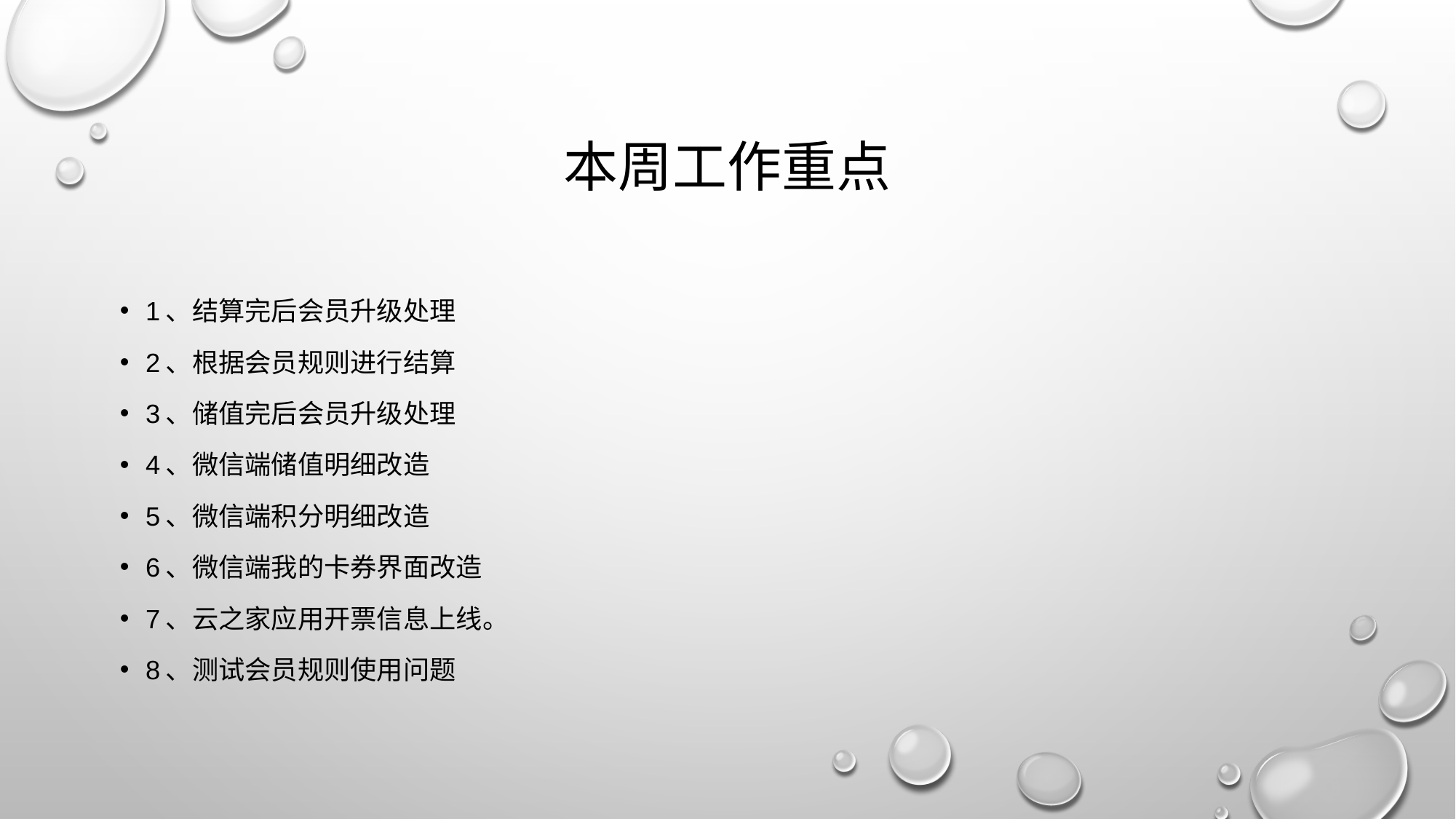

# 本周工作重点
1、结算完后会员升级处理
2、根据会员规则进行结算
3、储值完后会员升级处理
4、微信端储值明细改造
5、微信端积分明细改造
6、微信端我的卡券界面改造
7、云之家应用开票信息上线。
8、测试会员规则使用问题